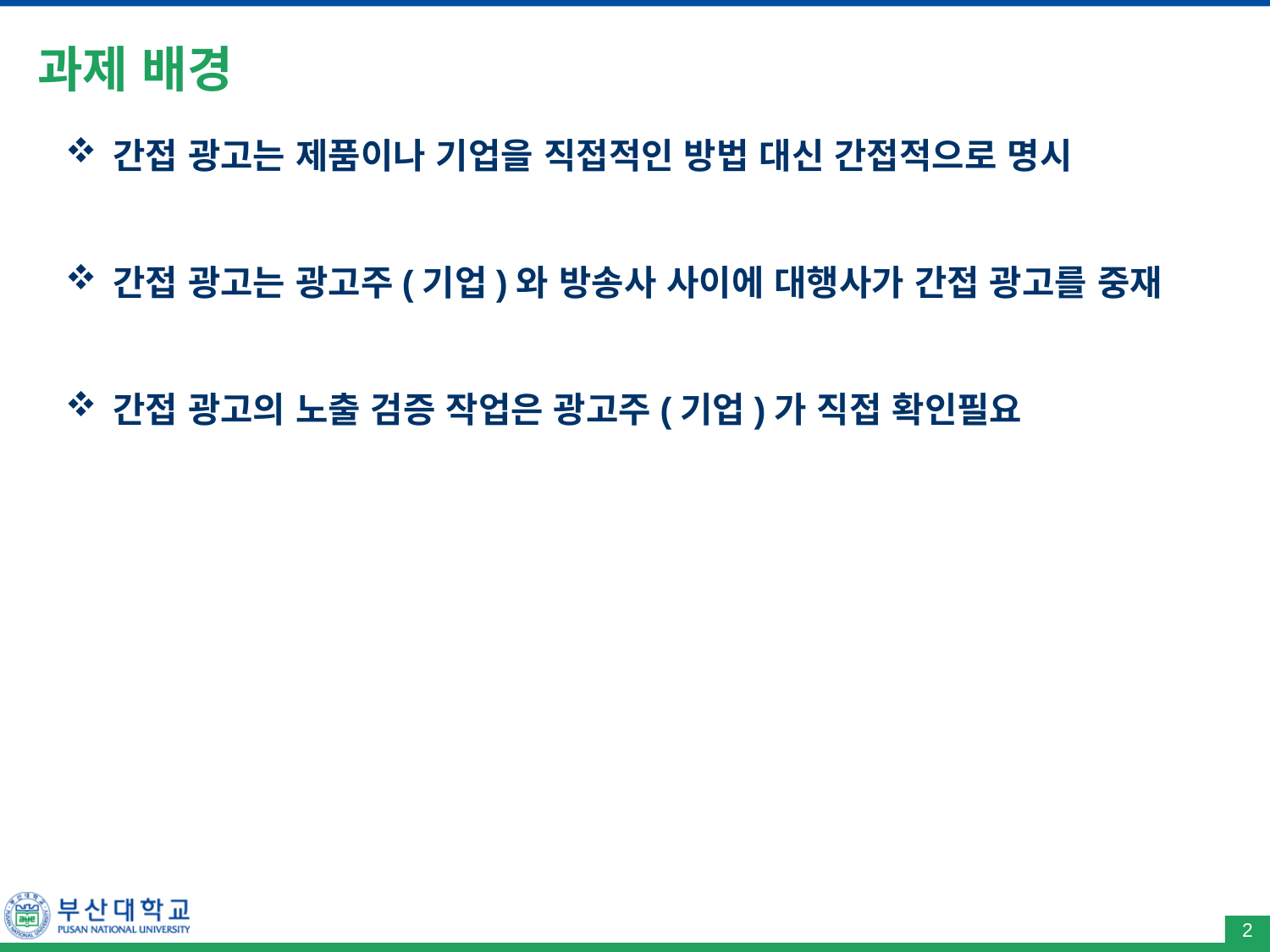

# 과제 배경
간접 광고는 제품이나 기업을 직접적인 방법 대신 간접적으로 명시

간접 광고는 광고주(기업)와 방송사 사이에 대행사가 간접 광고를 중재

간접 광고의 노출 검증 작업은 광고주(기업)가 직접 확인필요

2